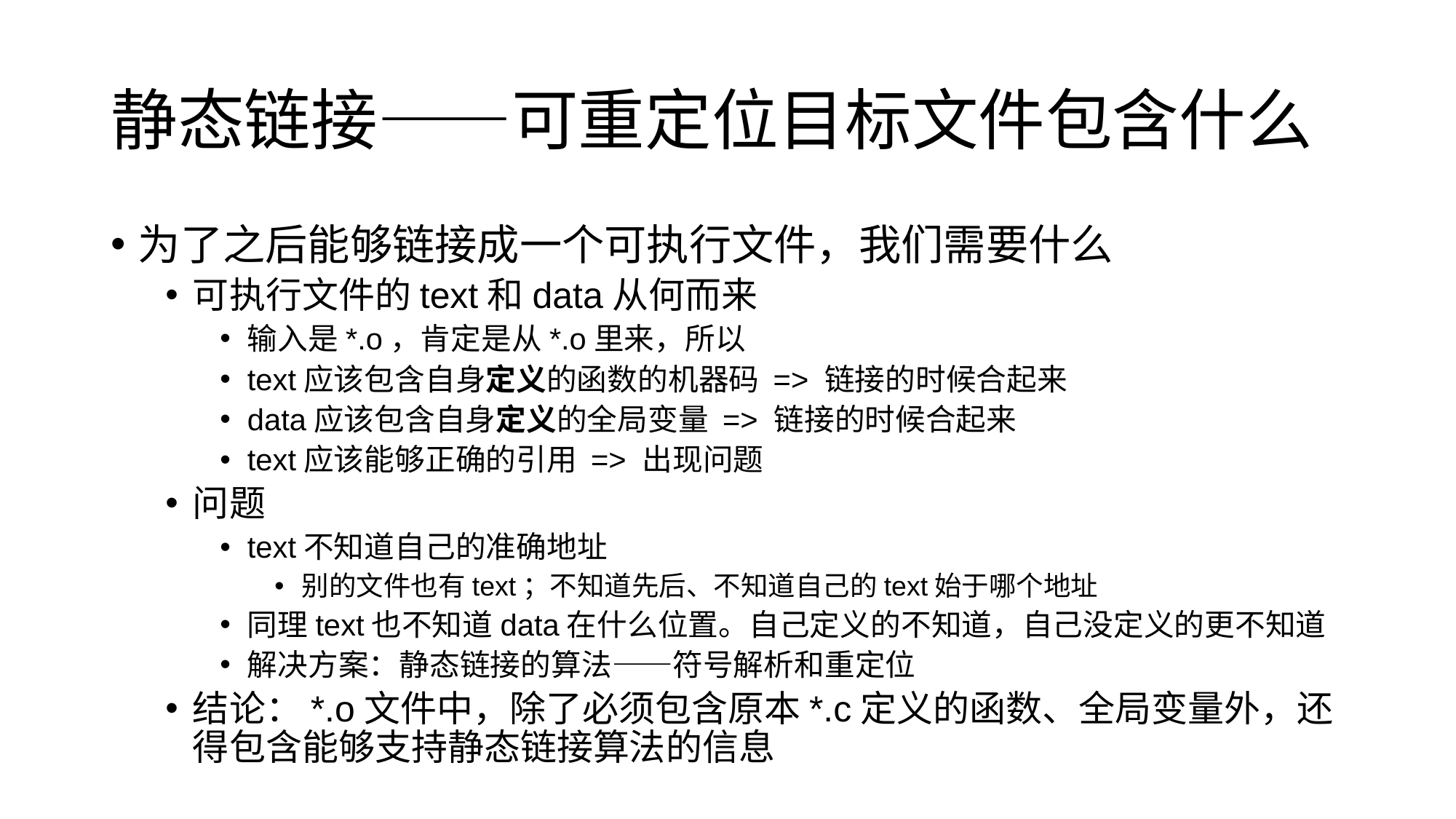

# 静态链接——可重定位目标文件包含什么
为了之后能够链接成一个可执行文件，我们需要什么
可执行文件的text和data从何而来
输入是*.o，肯定是从*.o里来，所以
text应该包含自身定义的函数的机器码 => 链接的时候合起来
data应该包含自身定义的全局变量 => 链接的时候合起来
text应该能够正确的引用 => 出现问题
问题
text不知道自己的准确地址
别的文件也有text；不知道先后、不知道自己的text始于哪个地址
同理text也不知道data在什么位置。自己定义的不知道，自己没定义的更不知道
解决方案：静态链接的算法——符号解析和重定位
结论：*.o文件中，除了必须包含原本*.c定义的函数、全局变量外，还得包含能够支持静态链接算法的信息